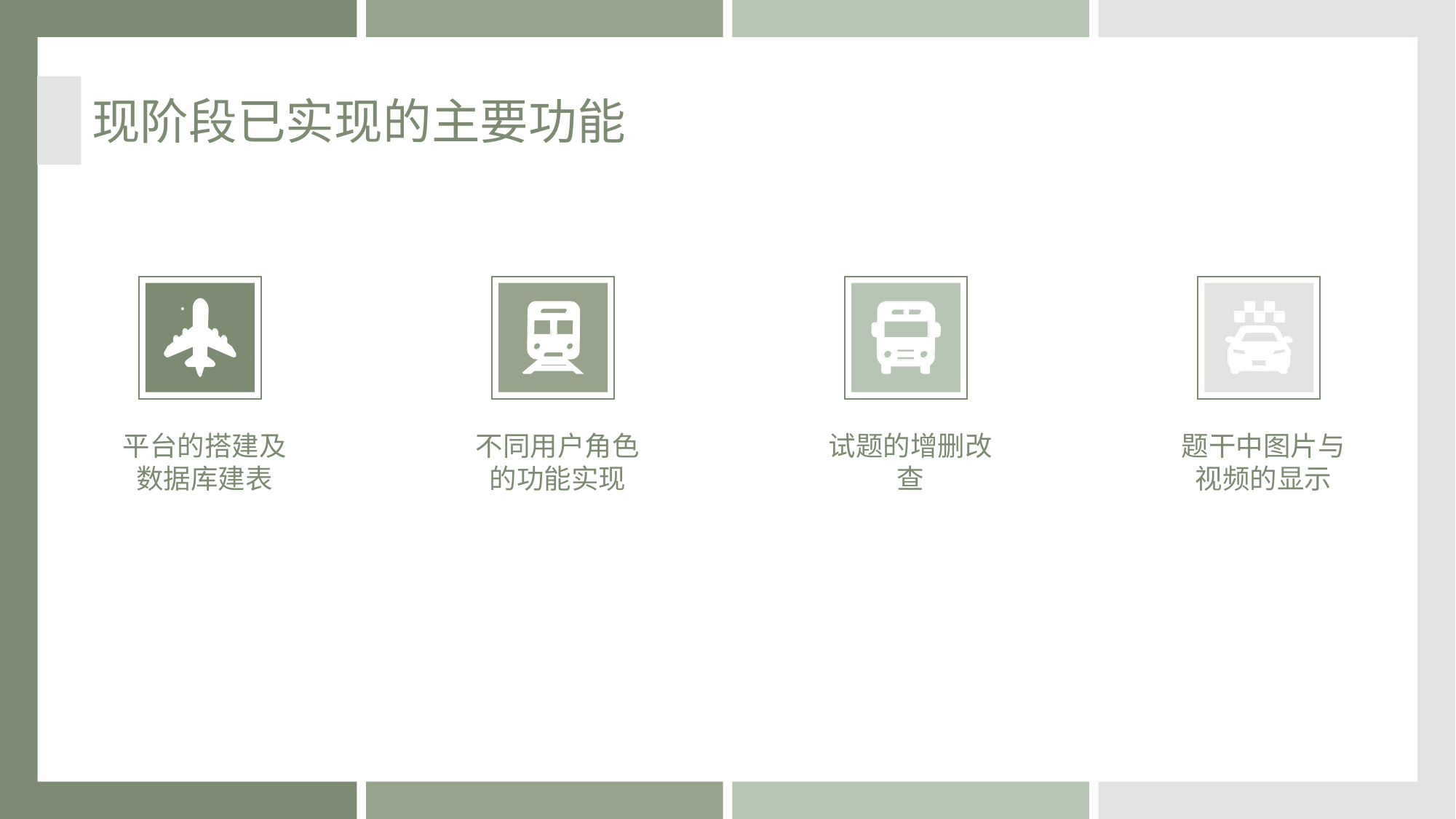

现阶段已实现的主要功能

平台的搭建及数据库建表

不同用户角色的功能实现

试题的增删改查

题干中图片与视频的显示